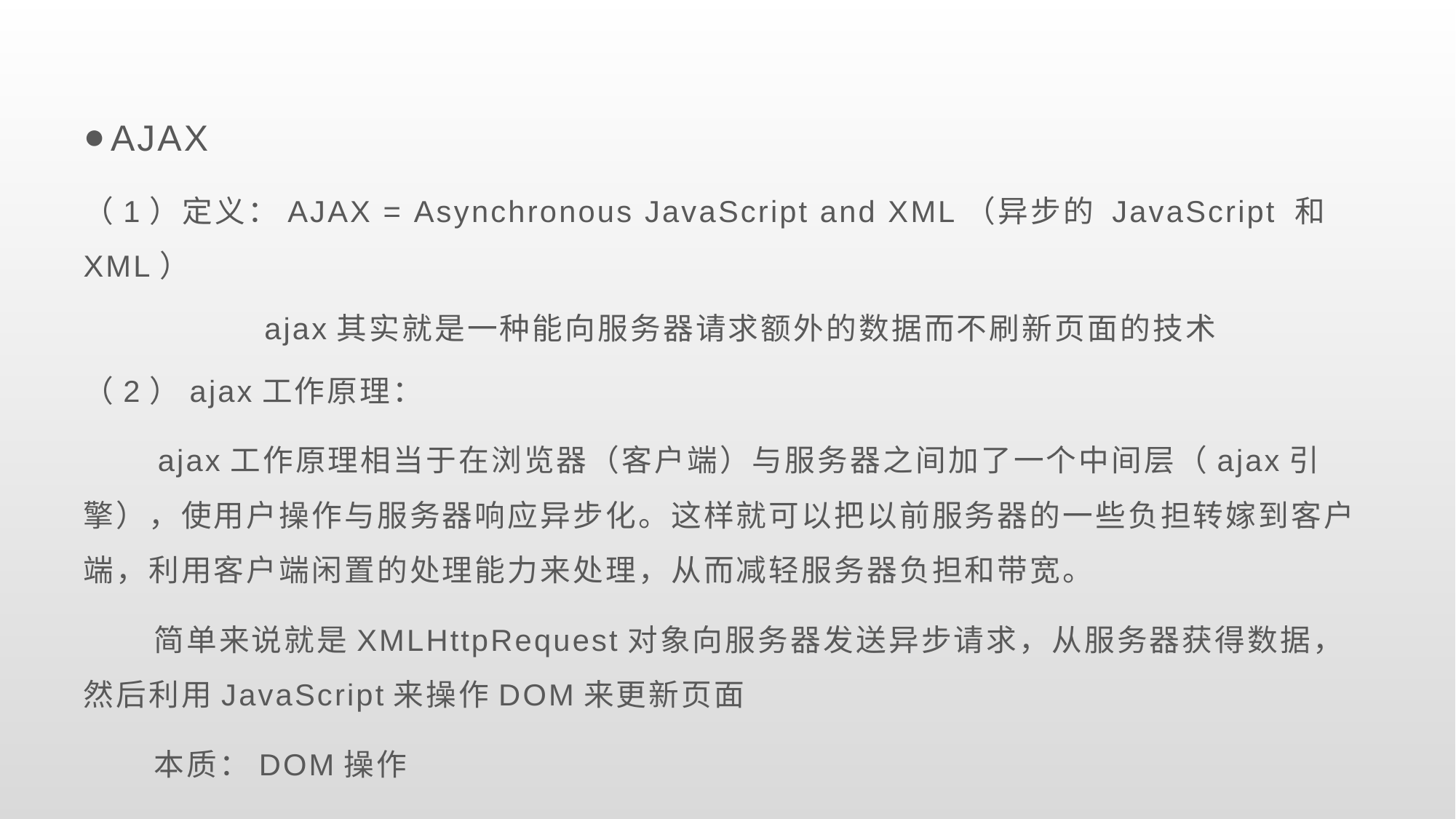

AJAX
（1）定义：AJAX = Asynchronous JavaScript and XML（异步的 JavaScript 和 XML）
                 ajax其实就是一种能向服务器请求额外的数据而不刷新页面的技术
（2）ajax工作原理：
       ajax工作原理相当于在浏览器（客户端）与服务器之间加了一个中间层（ajax引擎），使用户操作与服务器响应异步化。这样就可以把以前服务器的一些负担转嫁到客户端，利用客户端闲置的处理能力来处理，从而减轻服务器负担和带宽。
       简单来说就是XMLHttpRequest对象向服务器发送异步请求，从服务器获得数据，然后利用JavaScript来操作DOM来更新页面
       本质：DOM操作